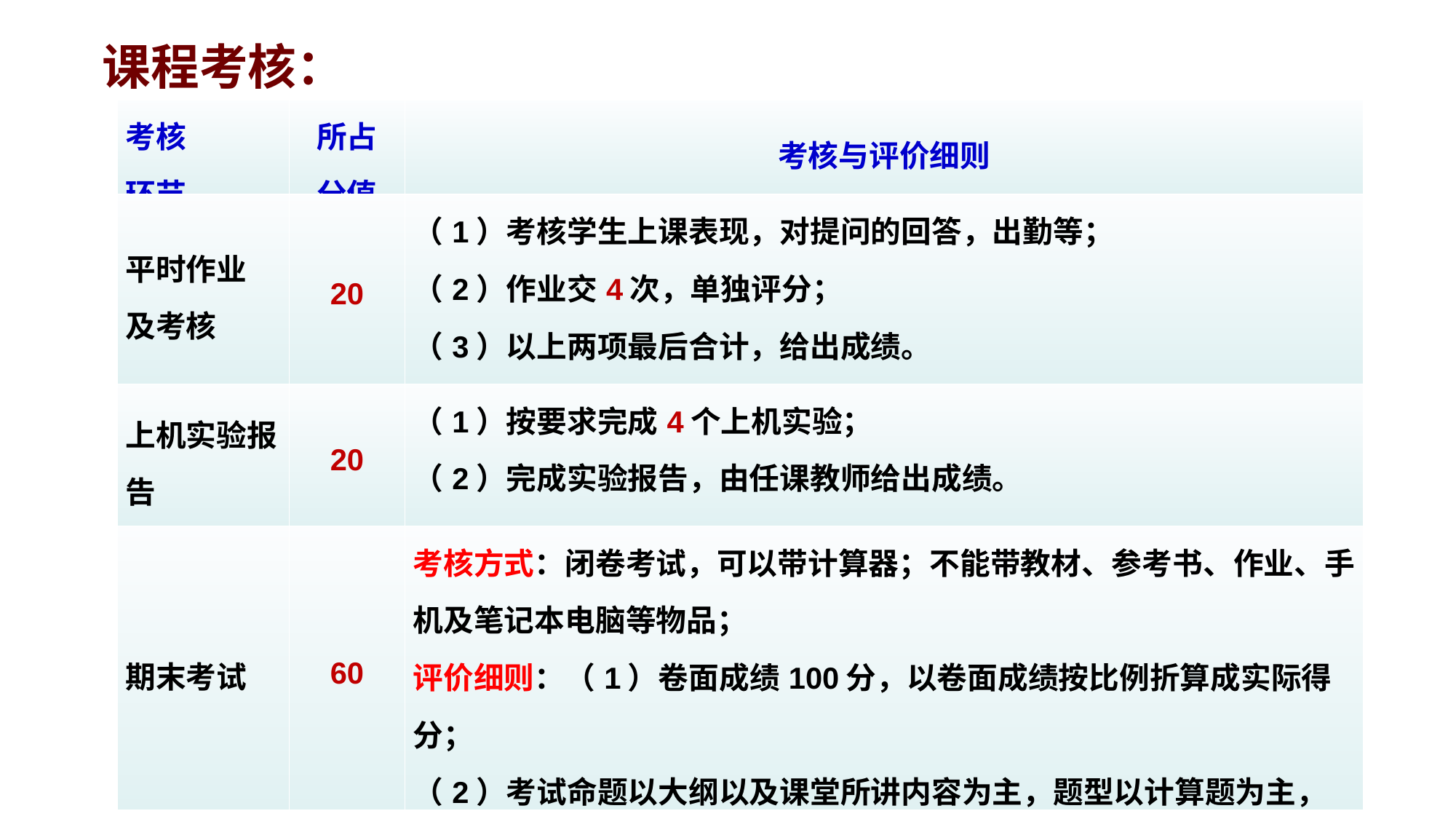

#
课程考核：
| 考核 环节 | 所占 分值 | 考核与评价细则 |
| --- | --- | --- |
| 平时作业 及考核 | 20 | （1）考核学生上课表现，对提问的回答，出勤等； （2）作业交4次，单独评分； （3）以上两项最后合计，给出成绩。 |
| 上机实验报告 | 20 | （1）按要求完成4个上机实验； （2）完成实验报告，由任课教师给出成绩。 |
| 期末考试 | 60 | 考核方式：闭卷考试，可以带计算器；不能带教材、参考书、作业、手机及笔记本电脑等物品； 评价细则：（1）卷面成绩100分，以卷面成绩按比例折算成实际得分； （2）考试命题以大纲以及课堂所讲内容为主，题型以计算题为主，无填空选择题。 |